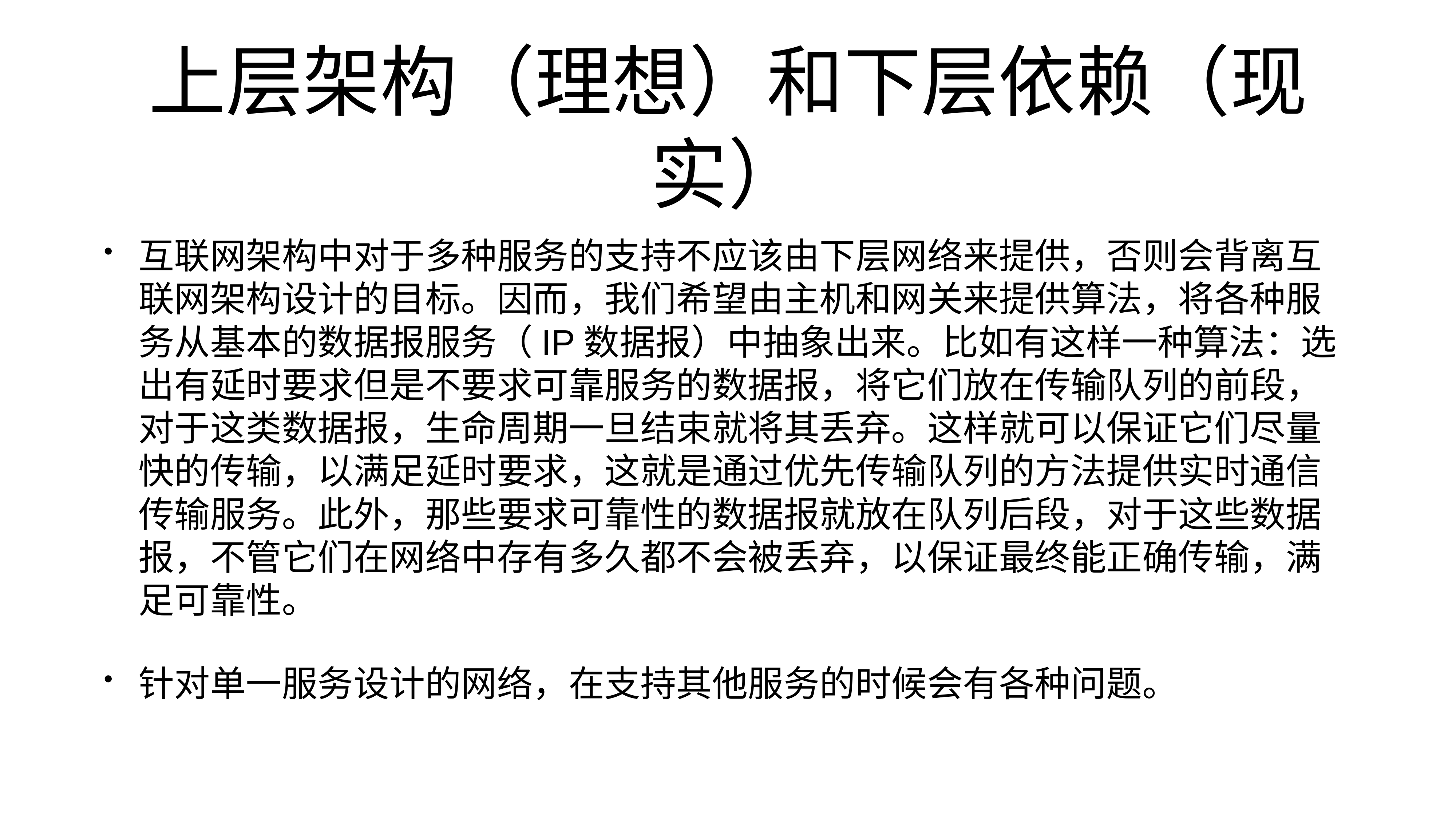

# 上层架构（理想）和下层依赖（现实）
互联网架构中对于多种服务的支持不应该由下层网络来提供，否则会背离互联网架构设计的目标。因而，我们希望由主机和网关来提供算法，将各种服务从基本的数据报服务（IP数据报）中抽象出来。比如有这样一种算法：选出有延时要求但是不要求可靠服务的数据报，将它们放在传输队列的前段，对于这类数据报，生命周期一旦结束就将其丢弃。这样就可以保证它们尽量快的传输，以满足延时要求，这就是通过优先传输队列的方法提供实时通信传输服务。此外，那些要求可靠性的数据报就放在队列后段，对于这些数据报，不管它们在网络中存有多久都不会被丢弃，以保证最终能正确传输，满足可靠性。
针对单一服务设计的网络，在支持其他服务的时候会有各种问题。